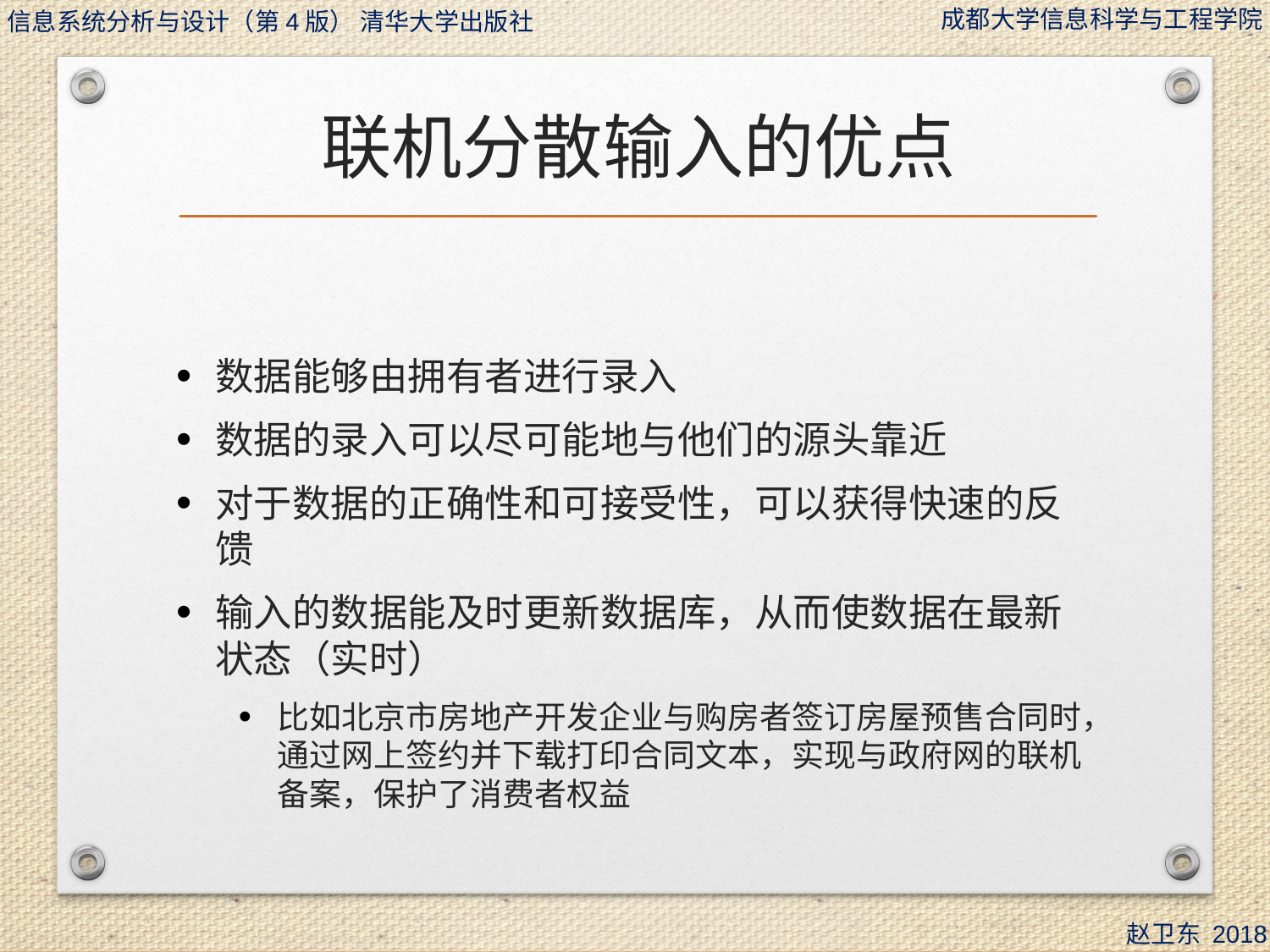

# 联机分散输入的优点
数据能够由拥有者进行录入
数据的录入可以尽可能地与他们的源头靠近
对于数据的正确性和可接受性，可以获得快速的反馈
输入的数据能及时更新数据库，从而使数据在最新状态（实时）
比如北京市房地产开发企业与购房者签订房屋预售合同时，通过网上签约并下载打印合同文本，实现与政府网的联机备案，保护了消费者权益